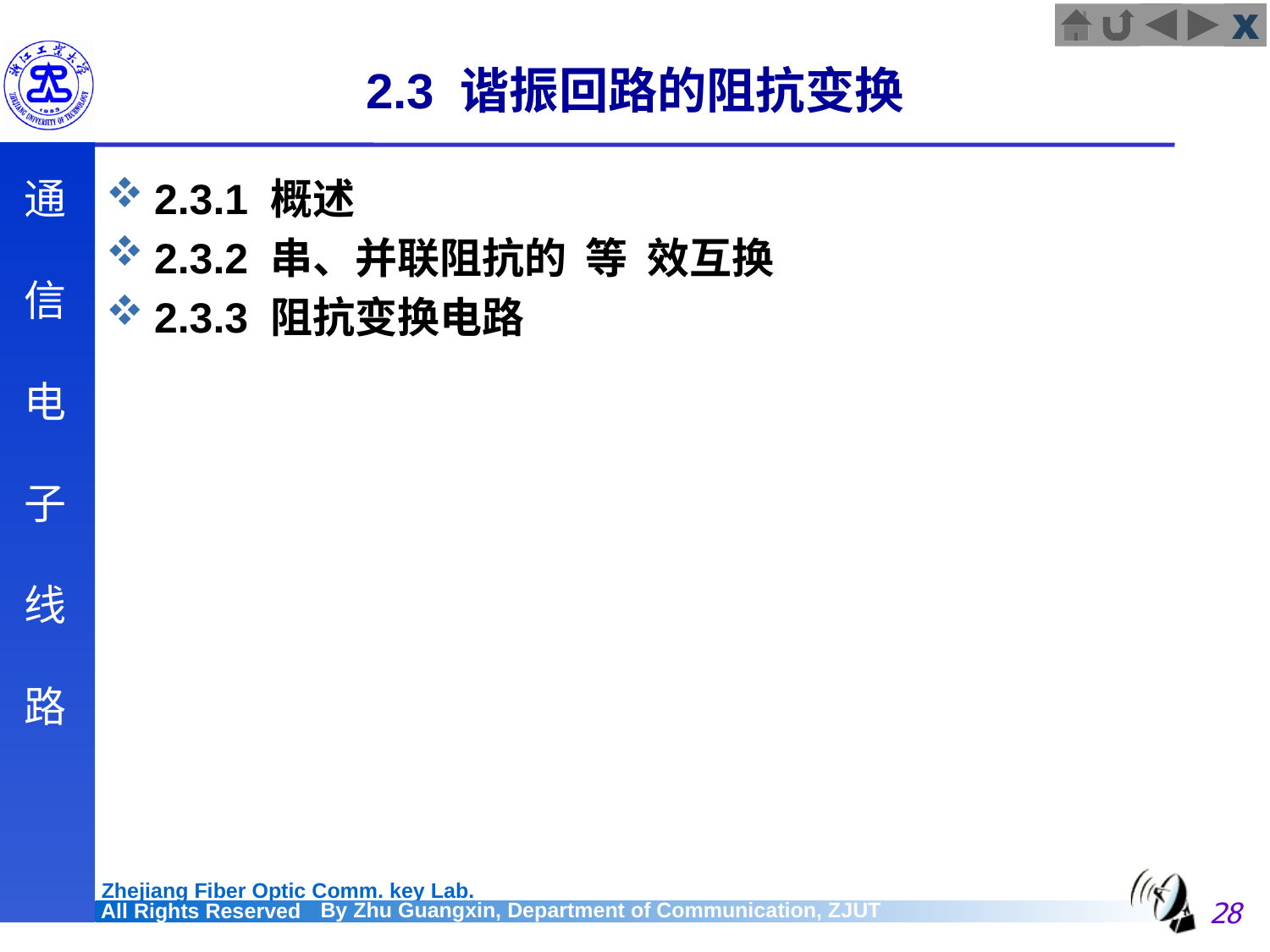

# 2.3 谐振回路的阻抗变换
2.3.1 概述
2.3.2 串、并联阻抗的  等  效互换
2.3.3 阻抗变换电路